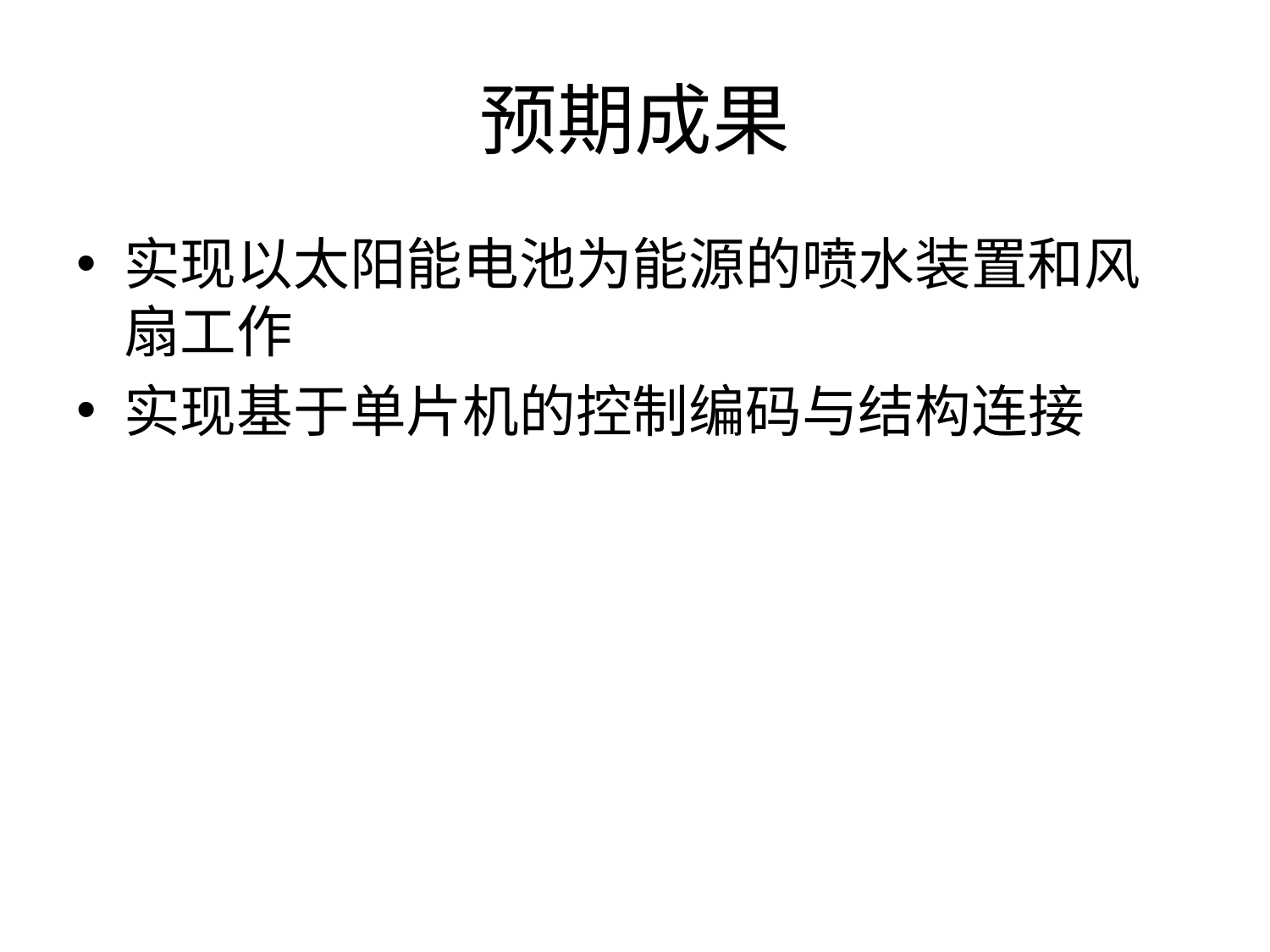

# 预期成果
实现以太阳能电池为能源的喷水装置和风扇工作
实现基于单片机的控制编码与结构连接